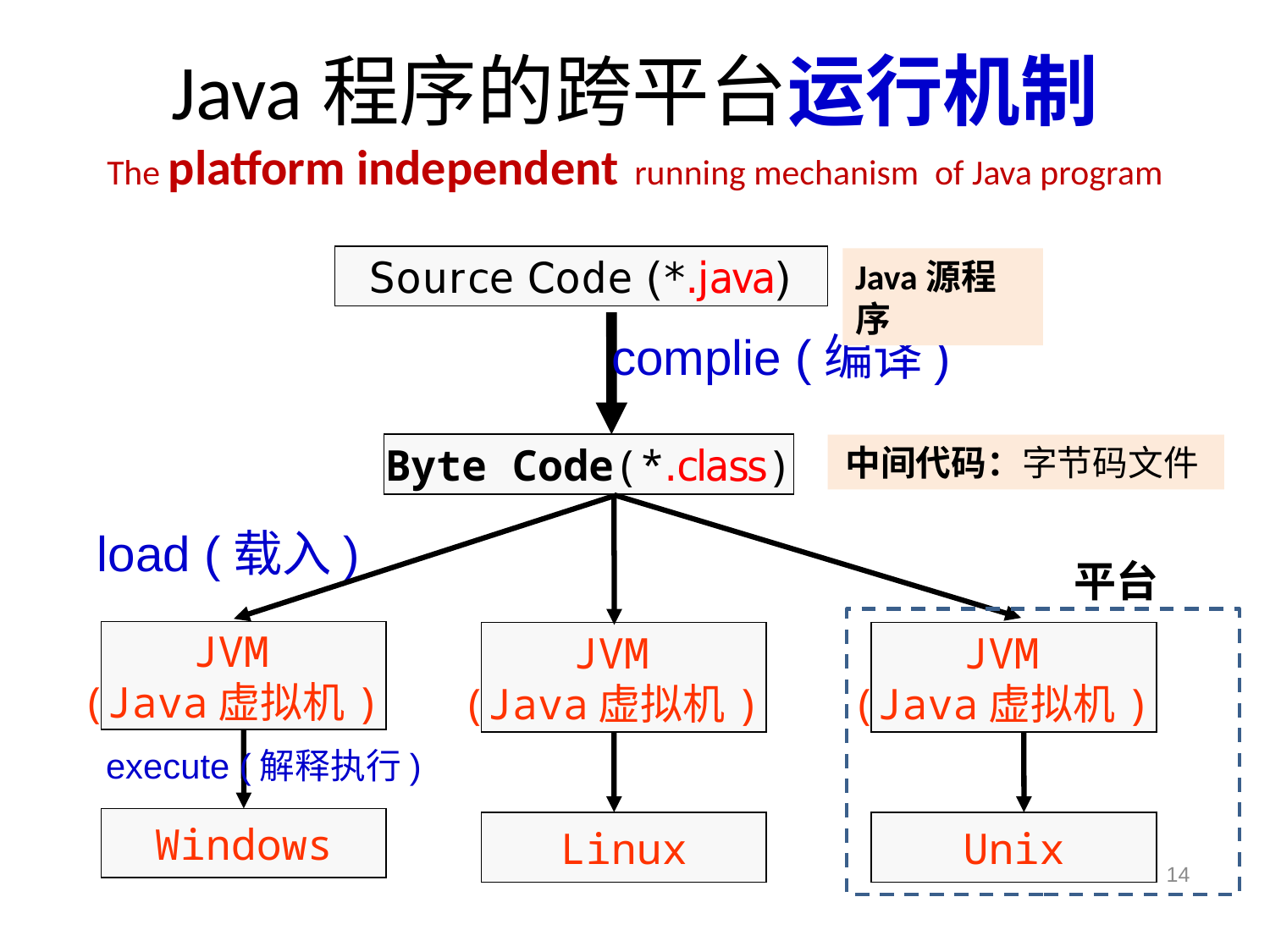

# Java程序的跨平台运行机制 The platform independent  running mechanism  of Java program
Source Code (*.java)
Java源程序

complie (编译)
Byte Code(*.class)
中间代码：字节码文件

JVM
(Java虚拟机)

Linux

JVM
(Java虚拟机)

Unix

JVM
(Java虚拟机)

execute (解释执行)
Windows
load (载入)
平台

14